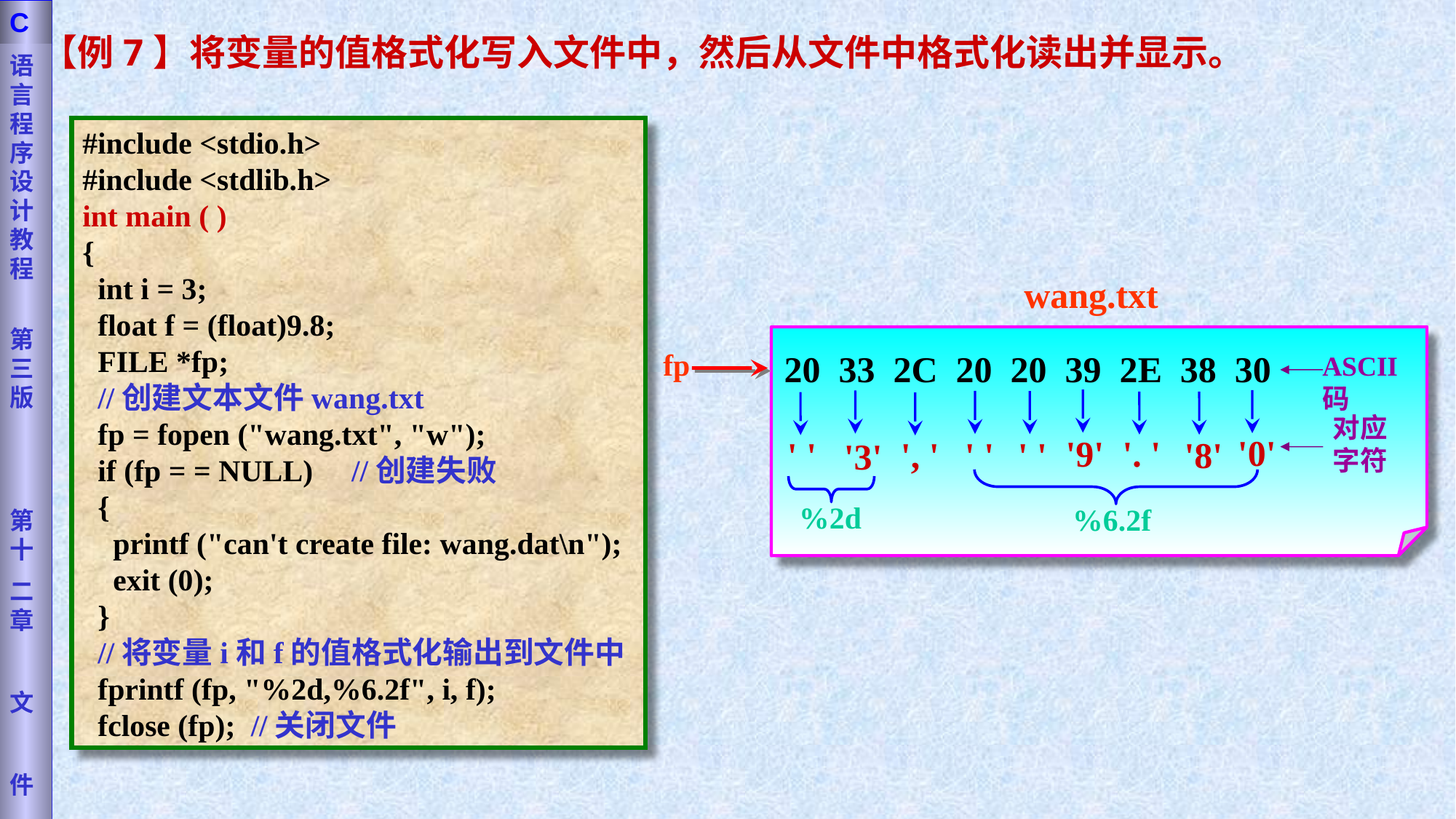

语言程序设计教程
第三版

第十
二章

文

件
C
   【例7】将变量的值格式化写入文件中，然后从文件中格式化读出并显示。
#include <stdio.h>
#include <stdlib.h>
int main ( )
{
  int i = 3;
  float f = (float)9.8;
  FILE *fp;
  //创建文本文件wang.txt
  fp = fopen ("wang.txt", "w");
  if (fp = = NULL)     //创建失败
  {
    printf ("can't create file: wang.dat\n");
    exit (0);
  }
  //将变量i和f的值格式化输出到文件中
  fprintf (fp, "%2d,%6.2f", i, f);
  fclose (fp);  //关闭文件
wang.txt

fp

20  33  2C  20  20  39  2E  38  30
ASCII码

'9'

'0'

'3'

' '

' '

'. '

'8'

' '

', '

%6.2f

%2d
对应字符